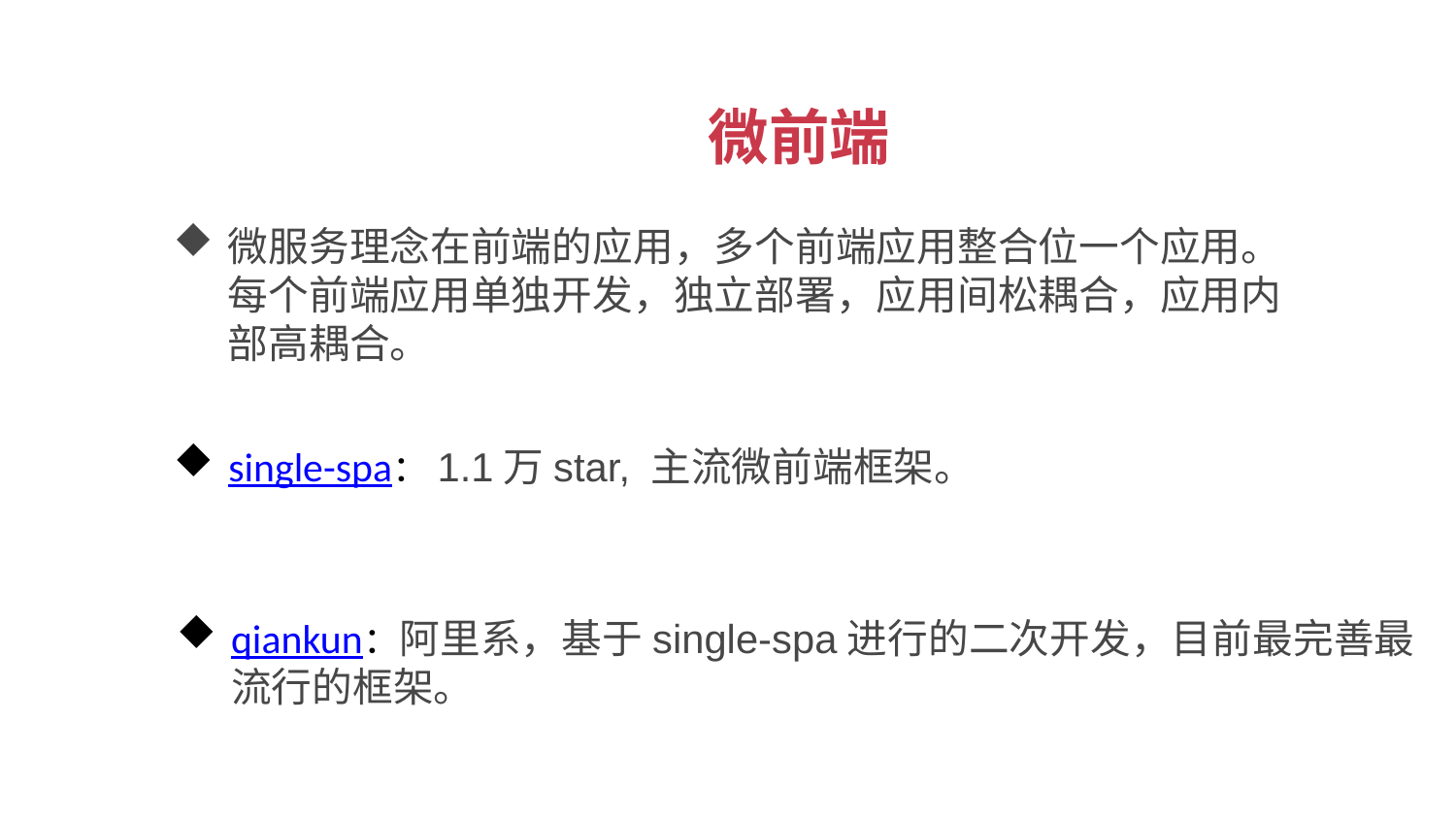

微前端
微服务理念在前端的应用，多个前端应用整合位一个应用。 每个前端应用单独开发，独立部署，应用间松耦合，应用内部高耦合。
single-spa：1.1万star, 主流微前端框架。
qiankun：阿里系，基于single-spa进行的二次开发，目前最完善最流行的框架。